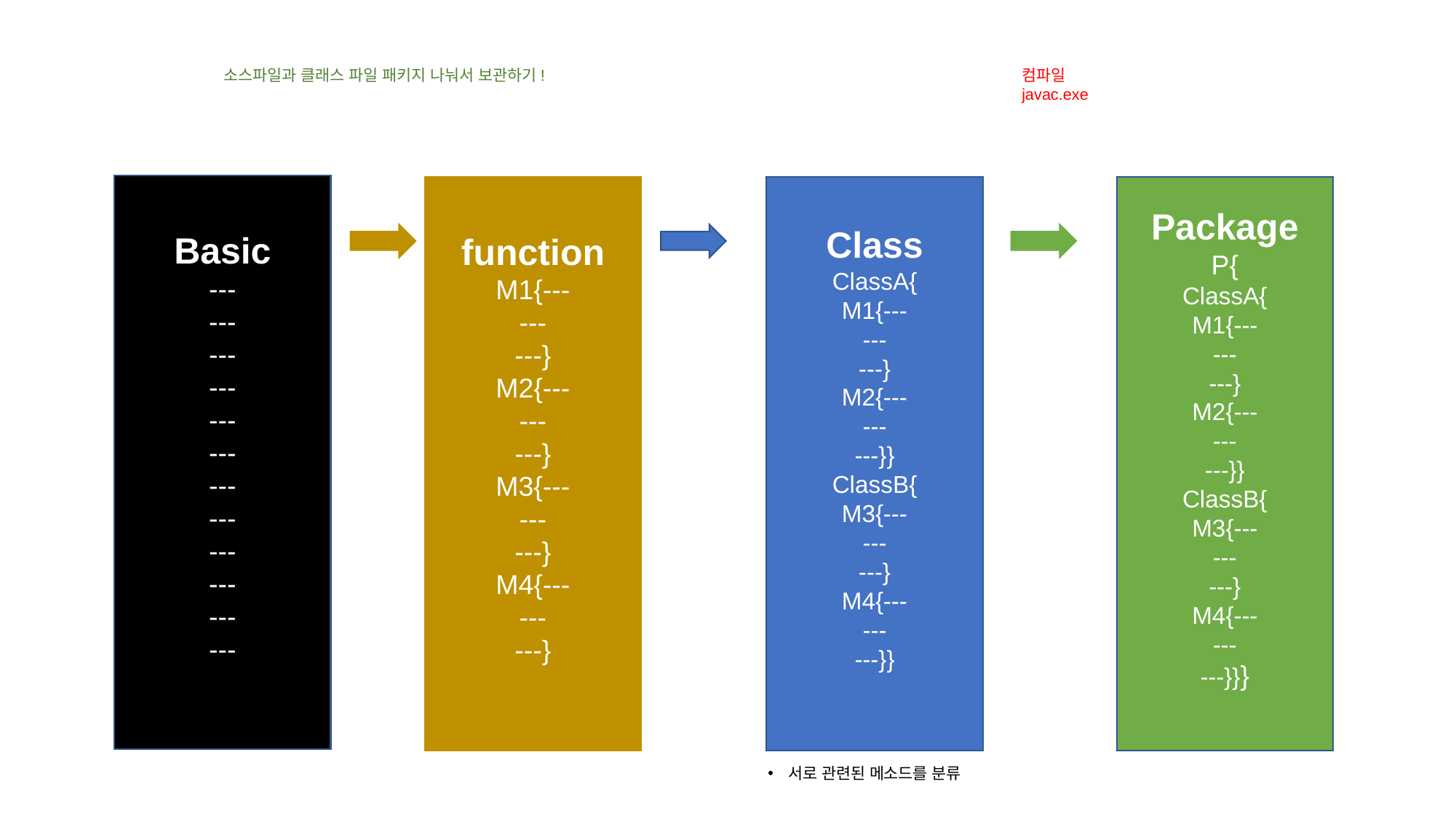

소스파일과 클래스 파일 패키지 나눠서 보관하기!
컴파일
javac.exe
Basic
---
---
---
---
---
---
---
---
---
---
---
---

function
M1{---
---
---}
M2{---
---
---}
M3{---
---
---}
M4{---
---
---}

Class
ClassA{
M1{---
---
---}
M2{---
---
---}}
ClassB{
M3{---
---
---}
M4{---
---
---}}

Package
P{
ClassA{
M1{---
---
---}
M2{---
---
---}}
ClassB{
M3{---
---
---}
M4{---
---
---}}}

서로 관련된 메소드를 분류